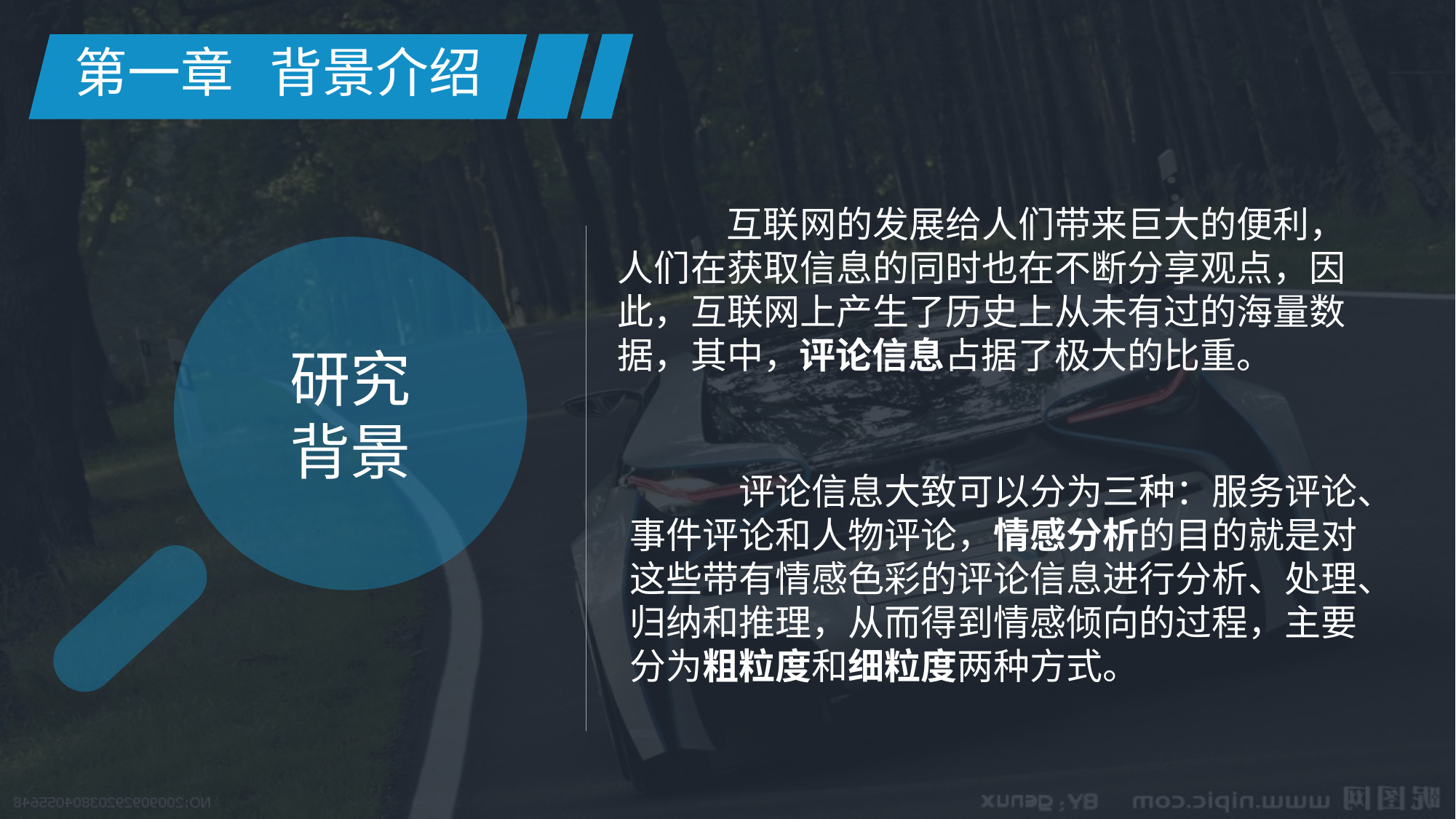

第一章   背景介绍

	互联网的发展给人们带来巨大的便利，
人们在获取信息的同时也在不断分享观点，因此，互联网上产生了历史上从未有过的海量数据，其中，评论信息占据了极大的比重。
研究
背景

	评论信息大致可以分为三种：服务评论、事件评论和人物评论，情感分析的目的就是对这些带有情感色彩的评论信息进行分析、处理、归纳和推理，从而得到情感倾向的过程，主要分为粗粒度和细粒度两种方式。